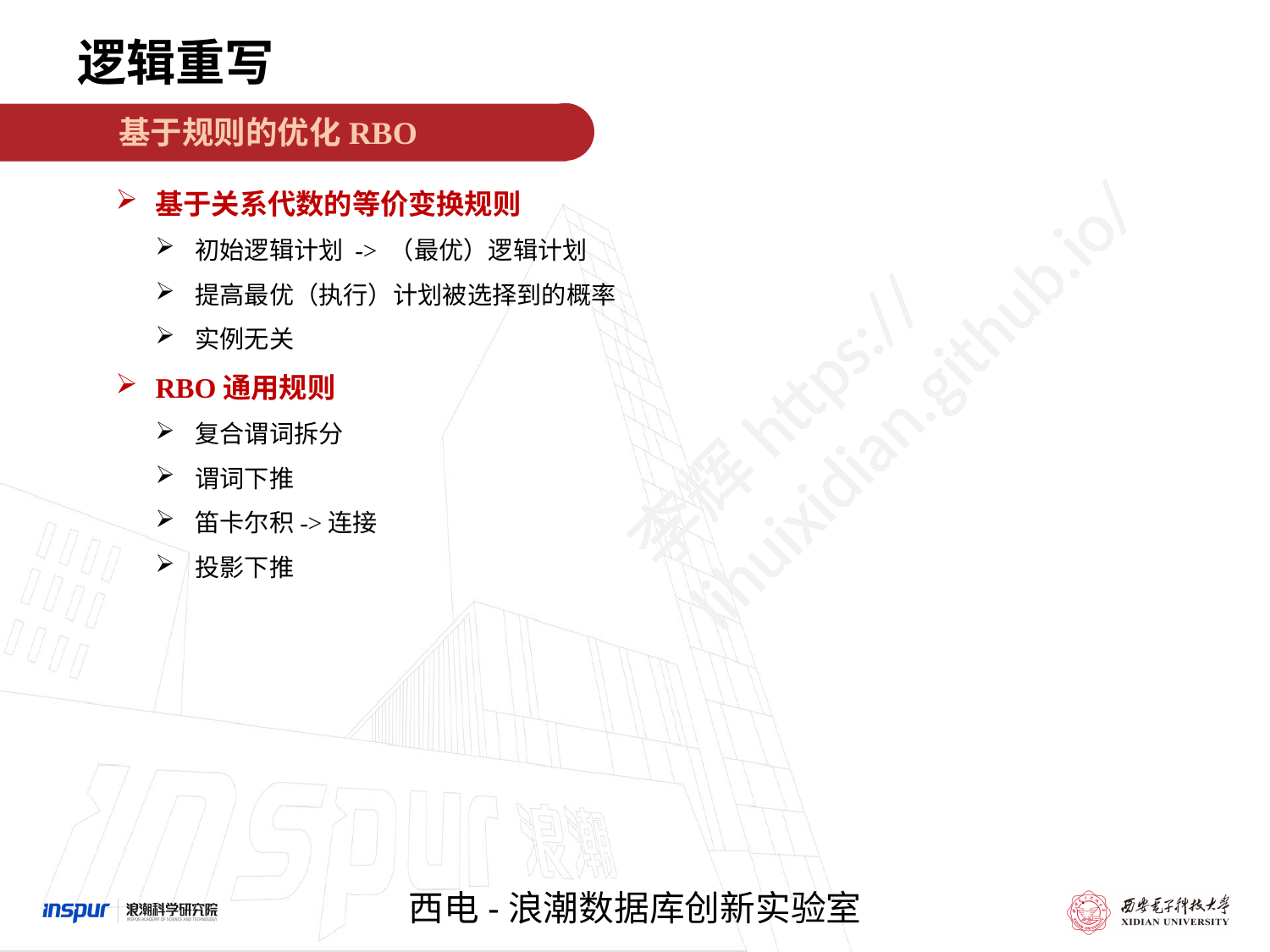

逻辑重写

基于规则的优化RBO
基于关系代数的等价变换规则
初始逻辑计划 -> （最优）逻辑计划
提高最优（执行）计划被选择到的概率
实例无关
RBO通用规则
复合谓词拆分
谓词下推
笛卡尔积->连接
投影下推